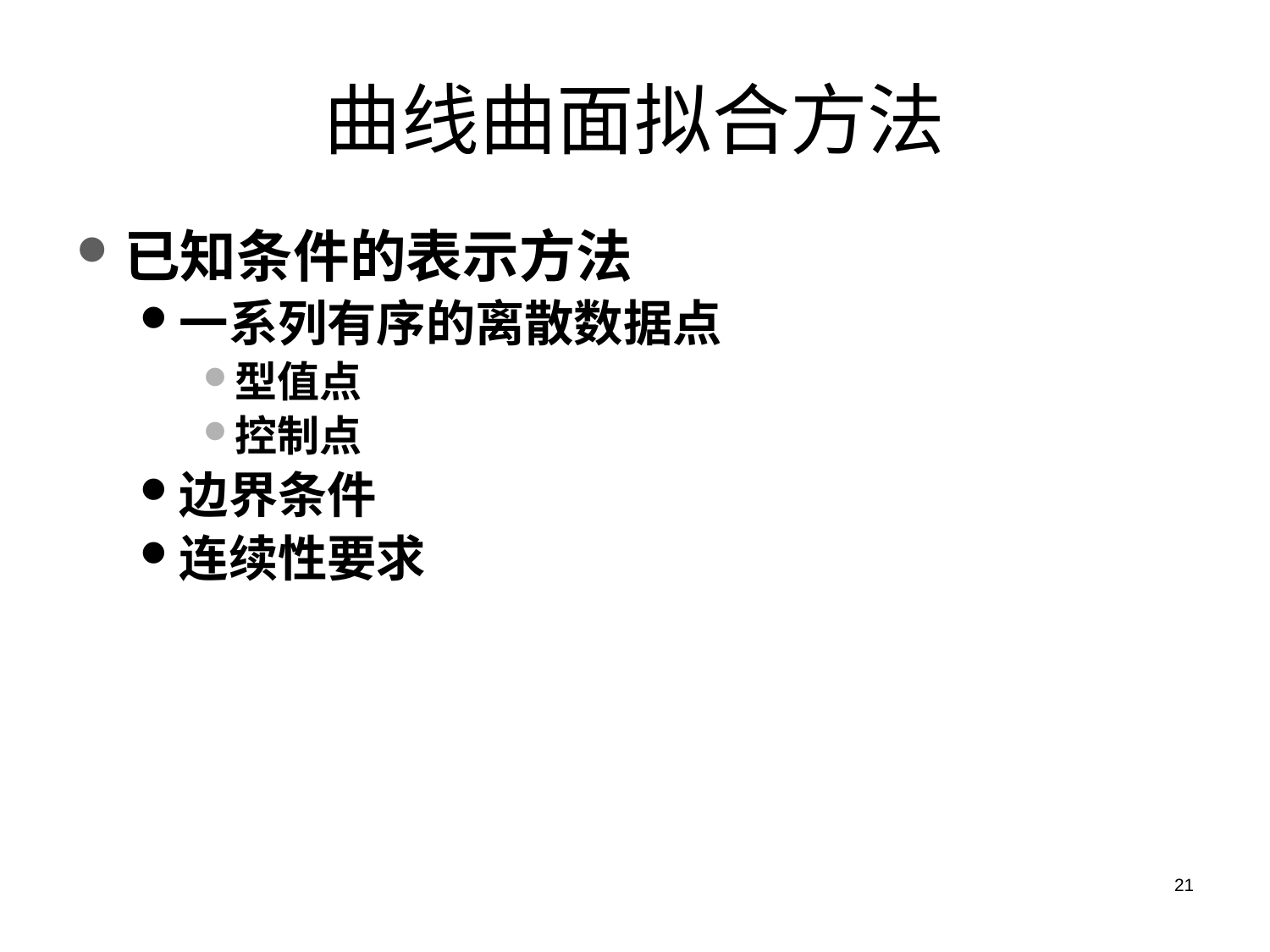

# 曲线曲面拟合方法
已知条件的表示方法
一系列有序的离散数据点
型值点
控制点
边界条件
连续性要求
21